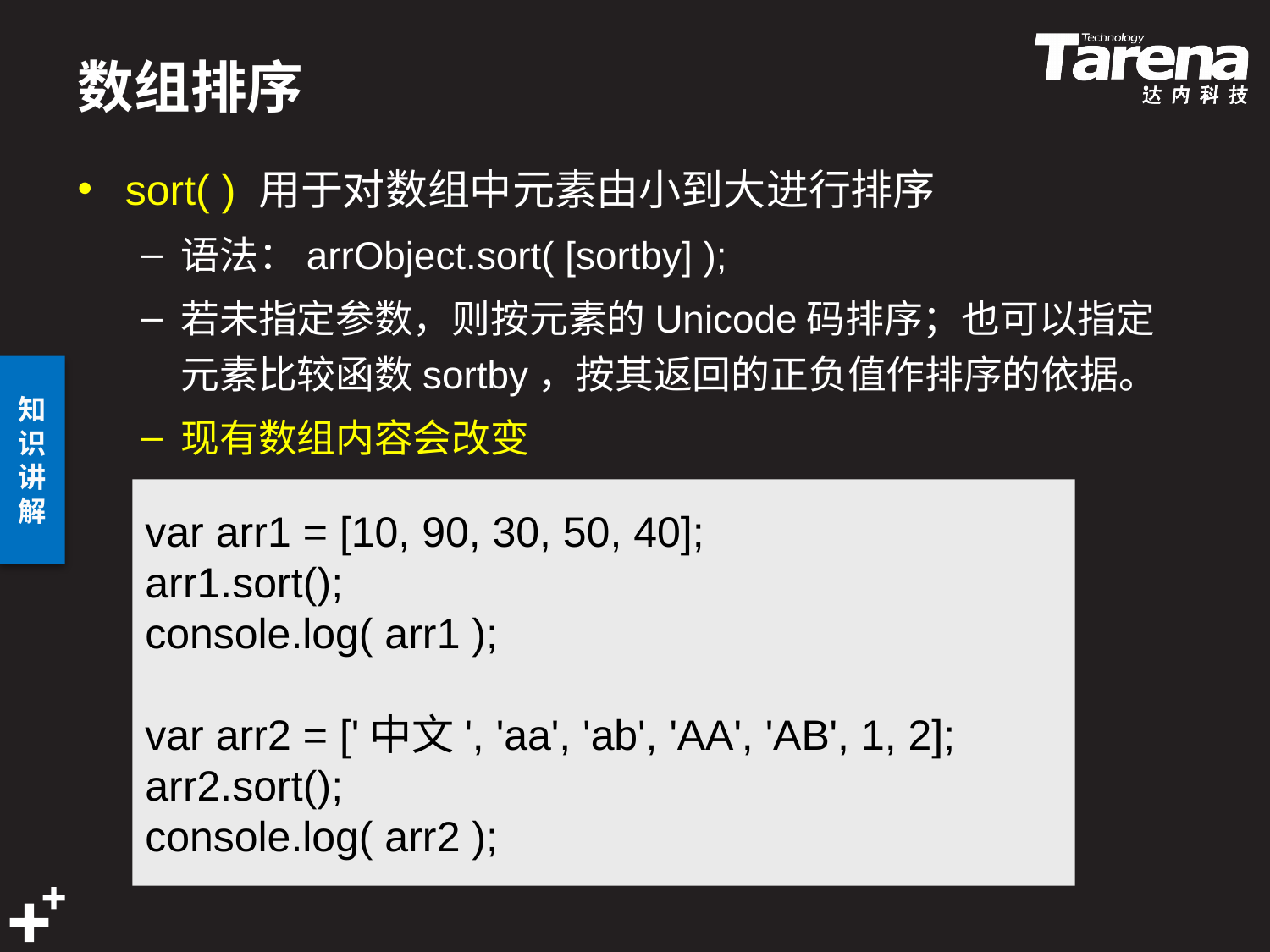

# 数组排序
sort( ) 用于对数组中元素由小到大进行排序
语法：arrObject.sort( [sortby] );
若未指定参数，则按元素的Unicode码排序；也可以指定元素比较函数sortby，按其返回的正负值作排序的依据。
现有数组内容会改变

var arr1 = [10, 90, 30, 50, 40];
arr1.sort();
console.log( arr1 );

var arr2 = ['中文', 'aa', 'ab', 'AA', 'AB', 1, 2];
arr2.sort();
console.log( arr2 );